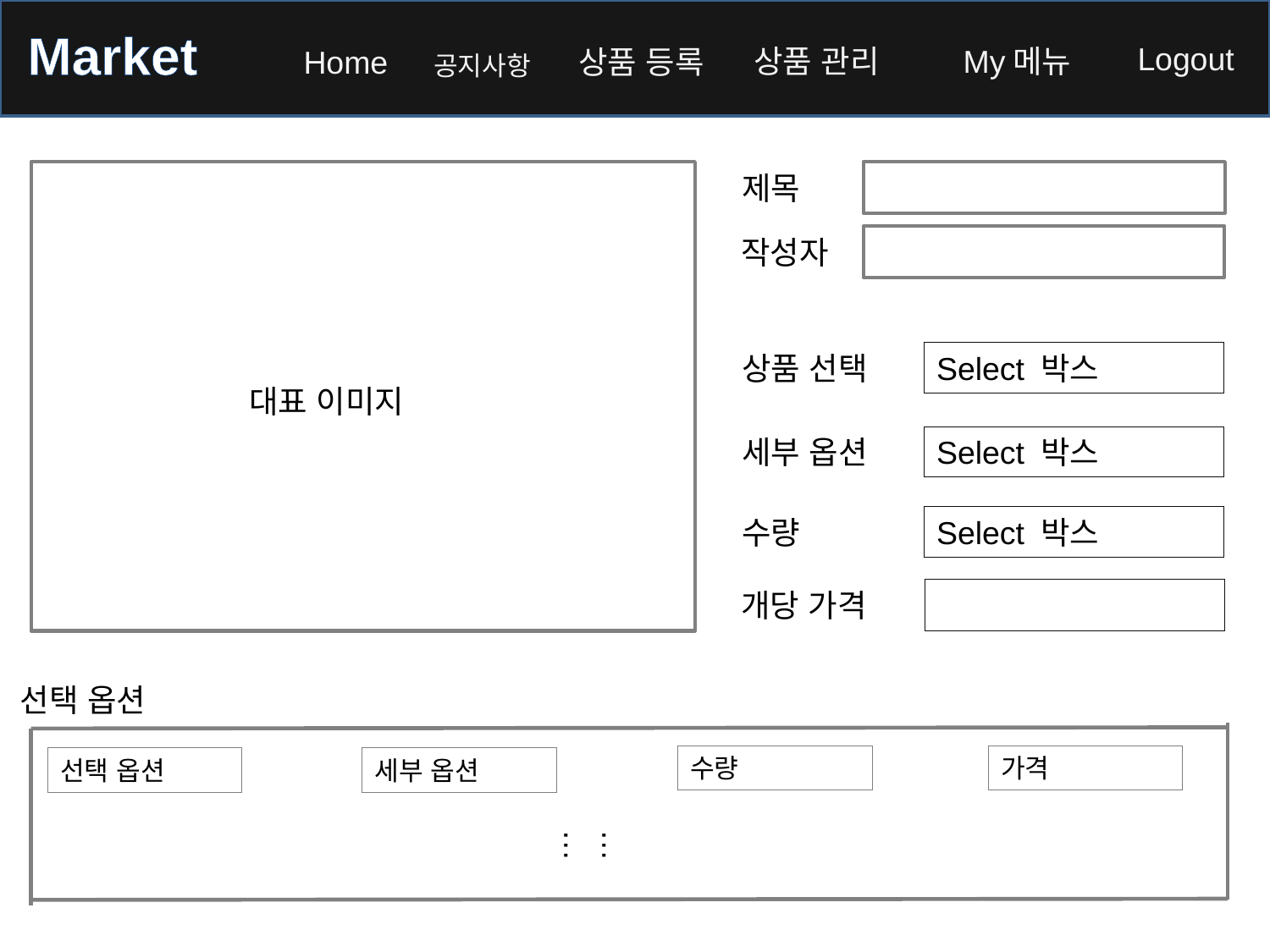

Market
Logout
상품 관리
My메뉴
Home
상품 등록
공지사항
상품 등록 클릭 시

대표 이미지
제목

작성자

상품 선택
Select 박스
세부 옵션
Select 박스
수량
Select 박스
개당 가격

선택 옵션
수량
가격
선택 옵션
세부 옵션
……